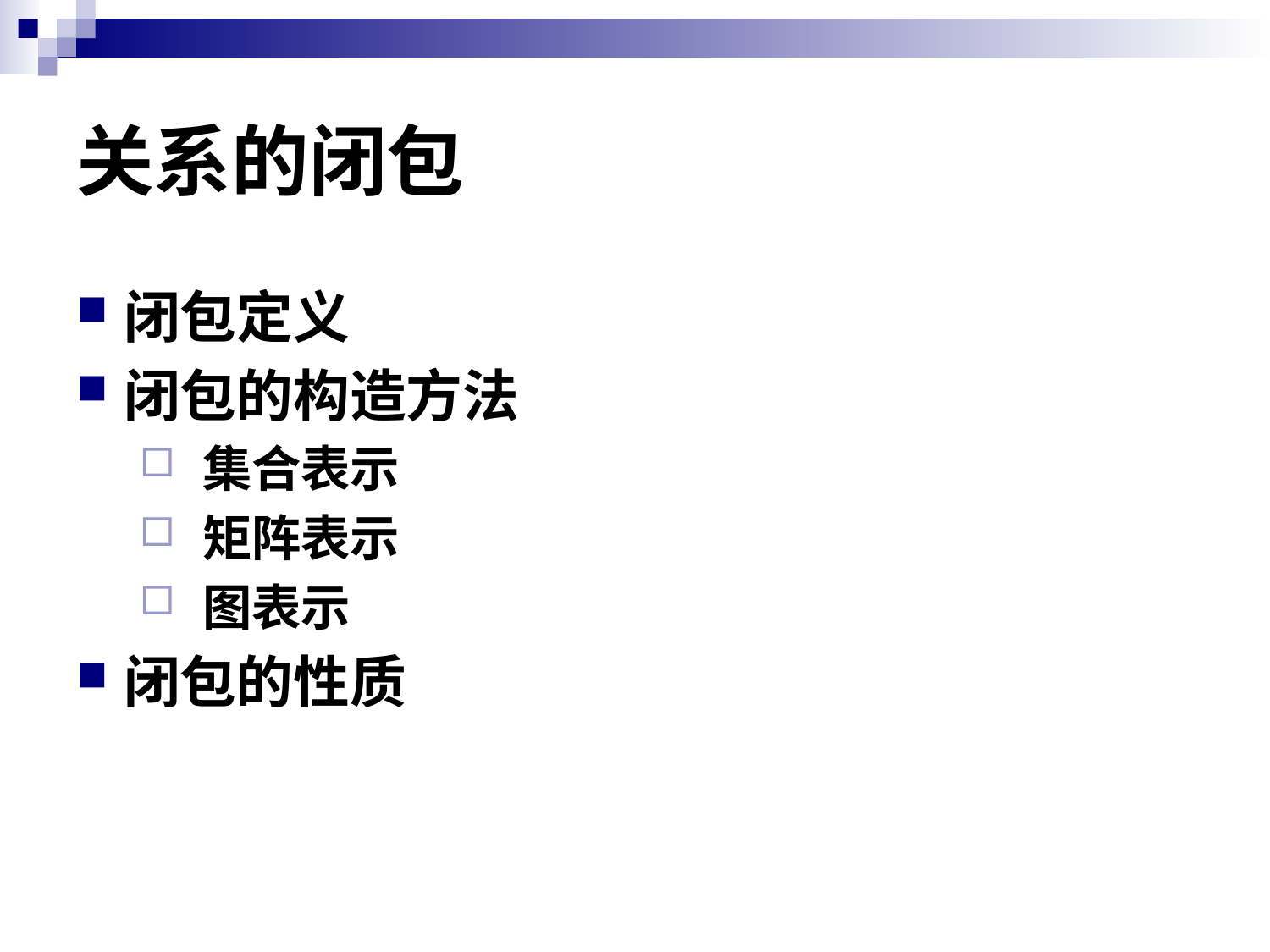

# 关系的闭包
闭包定义
闭包的构造方法
 集合表示
 矩阵表示
 图表示
闭包的性质
16